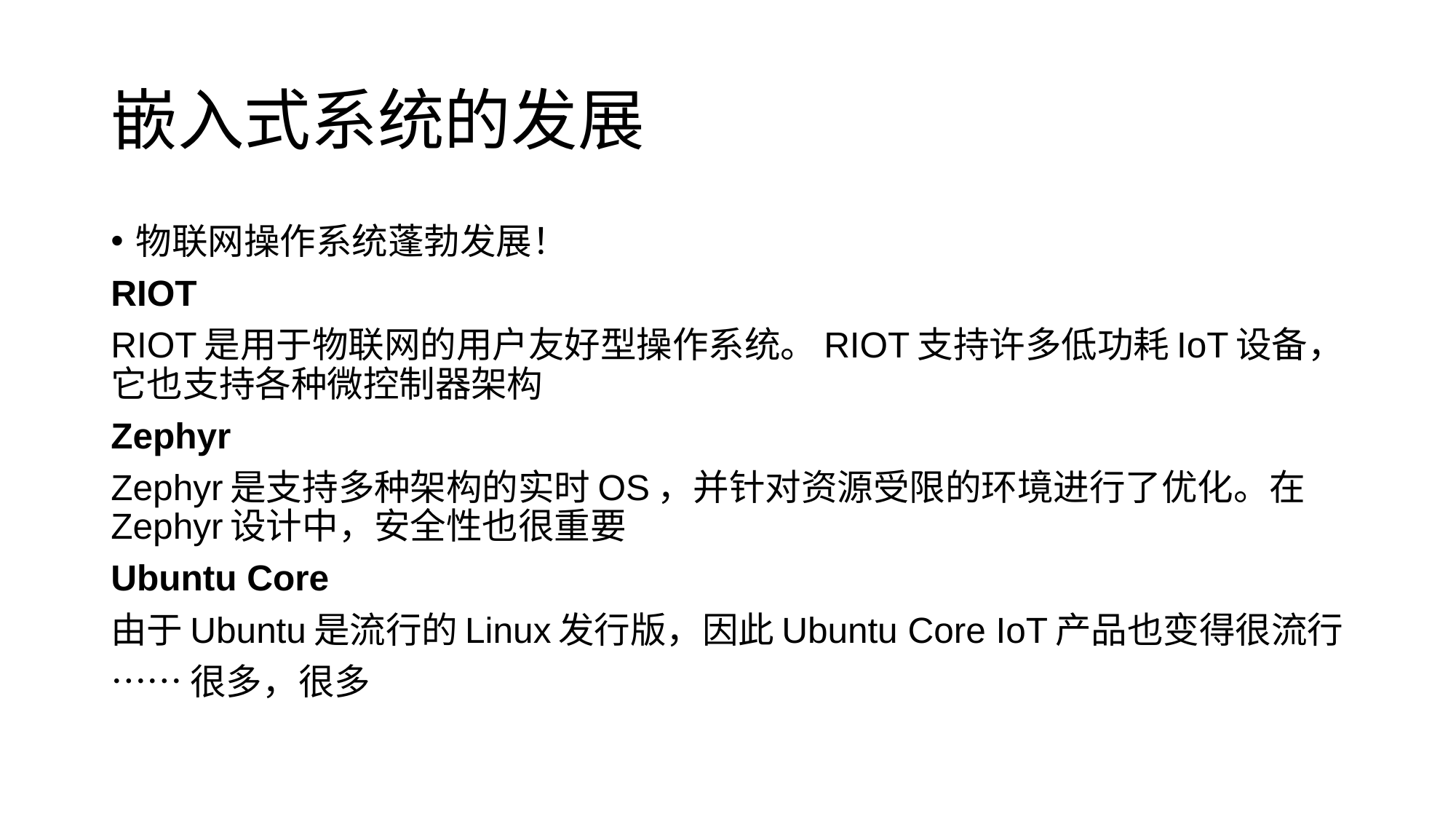

# 嵌入式系统的发展
物联网操作系统蓬勃发展！
RIOT
RIOT是用于物联网的用户友好型操作系统。RIOT支持许多低功耗IoT设备，它也支持各种微控制器架构
Zephyr
Zephyr是支持多种架构的实时OS，并针对资源受限的环境进行了优化。在Zephyr设计中，安全性也很重要
Ubuntu Core
由于Ubuntu是流行的Linux发行版，因此Ubuntu Core IoT产品也变得很流行
……很多，很多